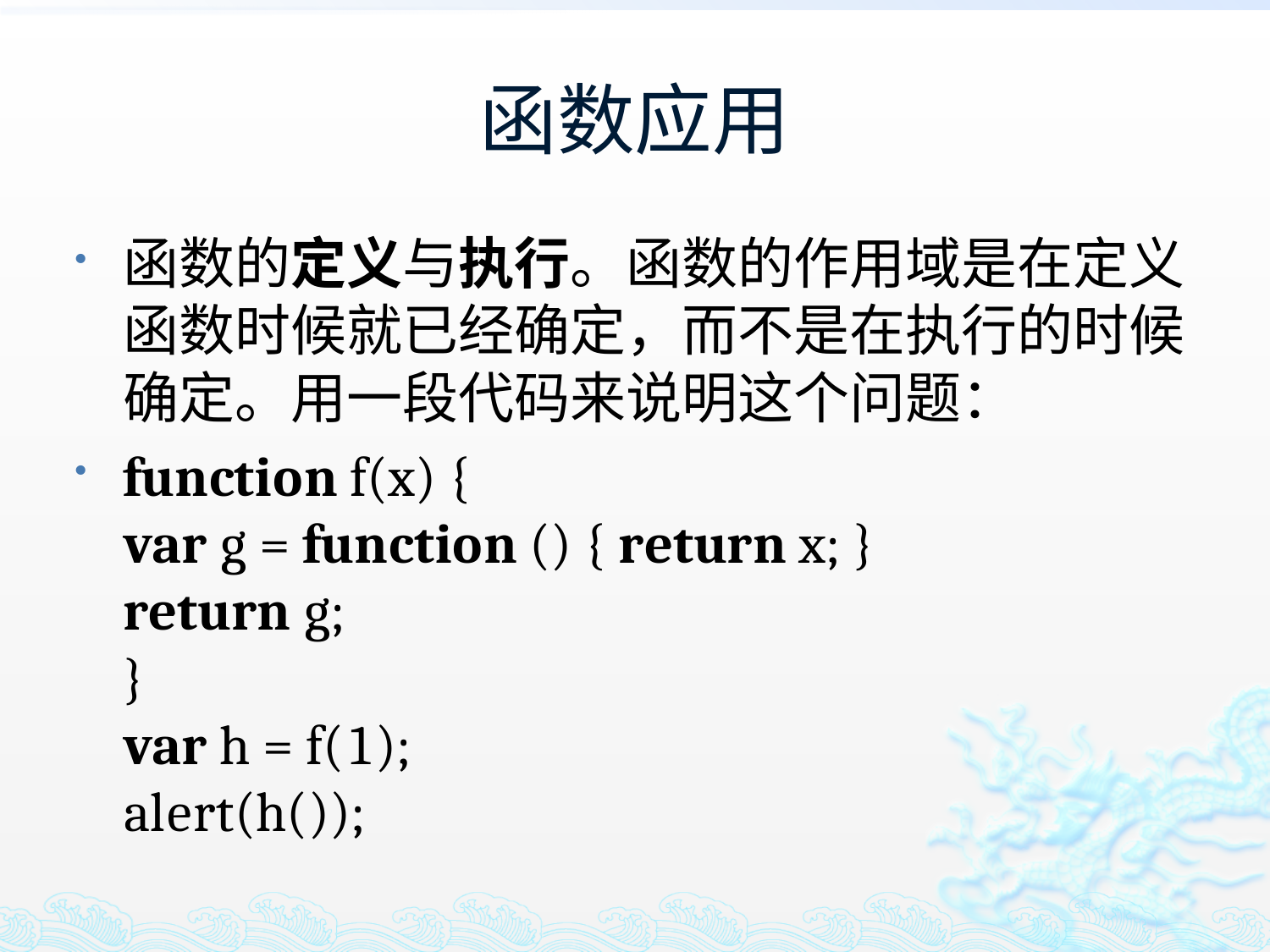

# 函数应用
函数的定义与执行。函数的作用域是在定义函数时候就已经确定，而不是在执行的时候确定。用一段代码来说明这个问题：
function f(x) {
var g = function () { return x; }
return g;
}
var h = f(1);
alert(h());